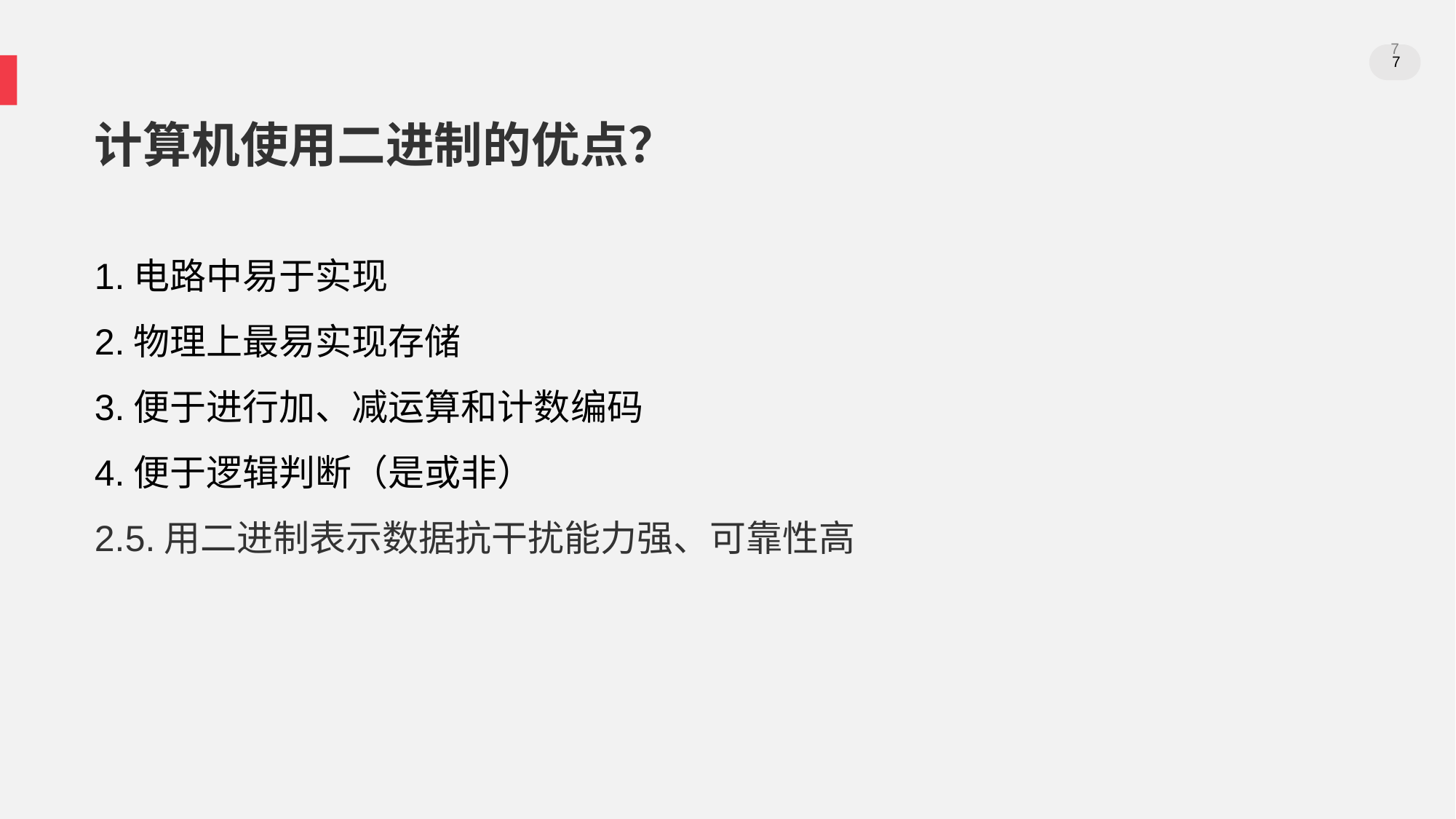

。

7
7

计算机使用二进制的优点？

1.电路中易于实现
2.物理上最易实现存储
3.便于进行加、减运算和计数编码
4.便于逻辑判断（是或非）
5.用二进制表示数据抗干扰能力强、可靠性高